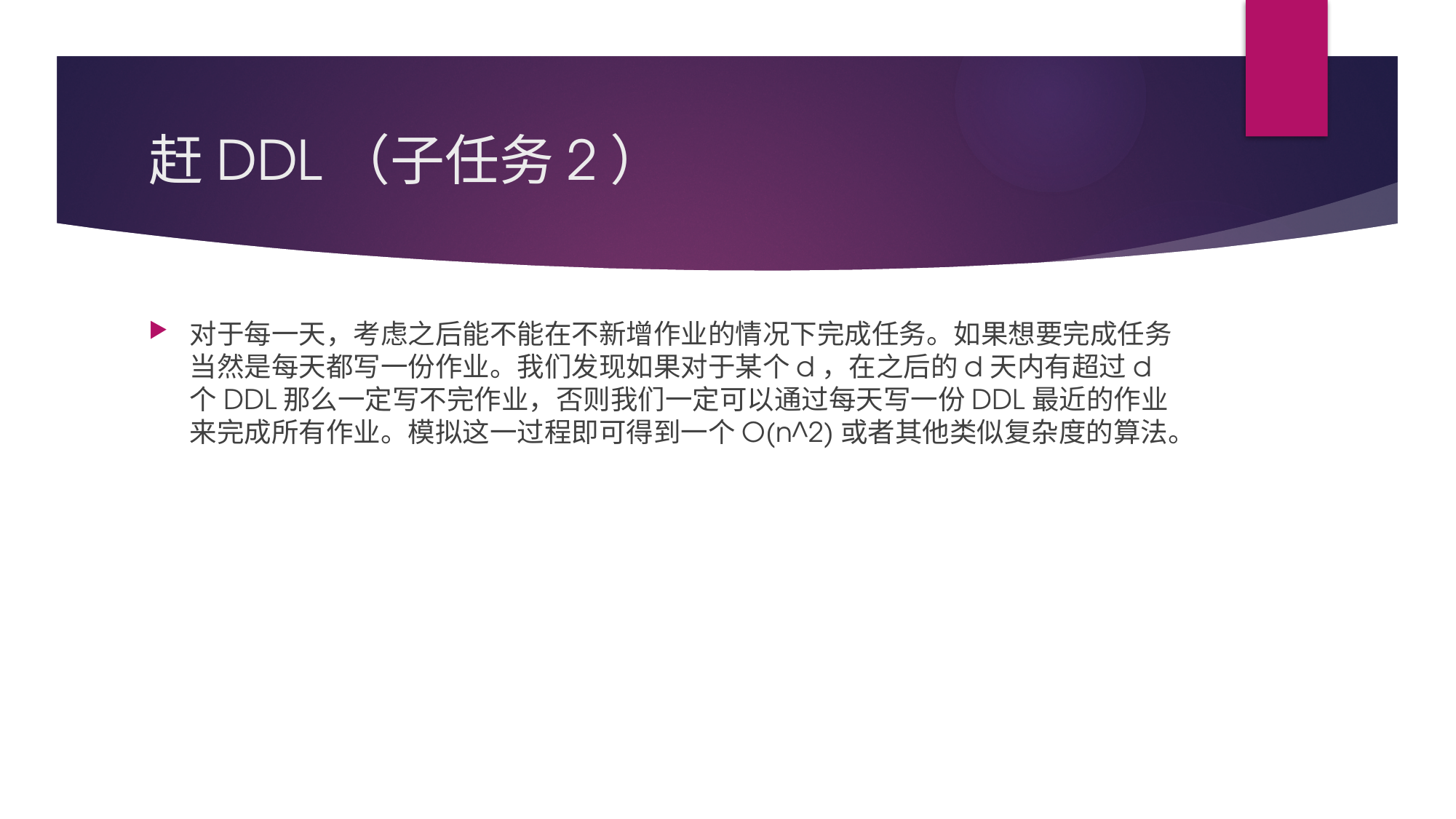

# 赶DDL（子任务2）
对于每一天，考虑之后能不能在不新增作业的情况下完成任务。如果想要完成任务当然是每天都写一份作业。我们发现如果对于某个d，在之后的d天内有超过d个DDL那么一定写不完作业，否则我们一定可以通过每天写一份DDL最近的作业来完成所有作业。模拟这一过程即可得到一个O(n^2)或者其他类似复杂度的算法。